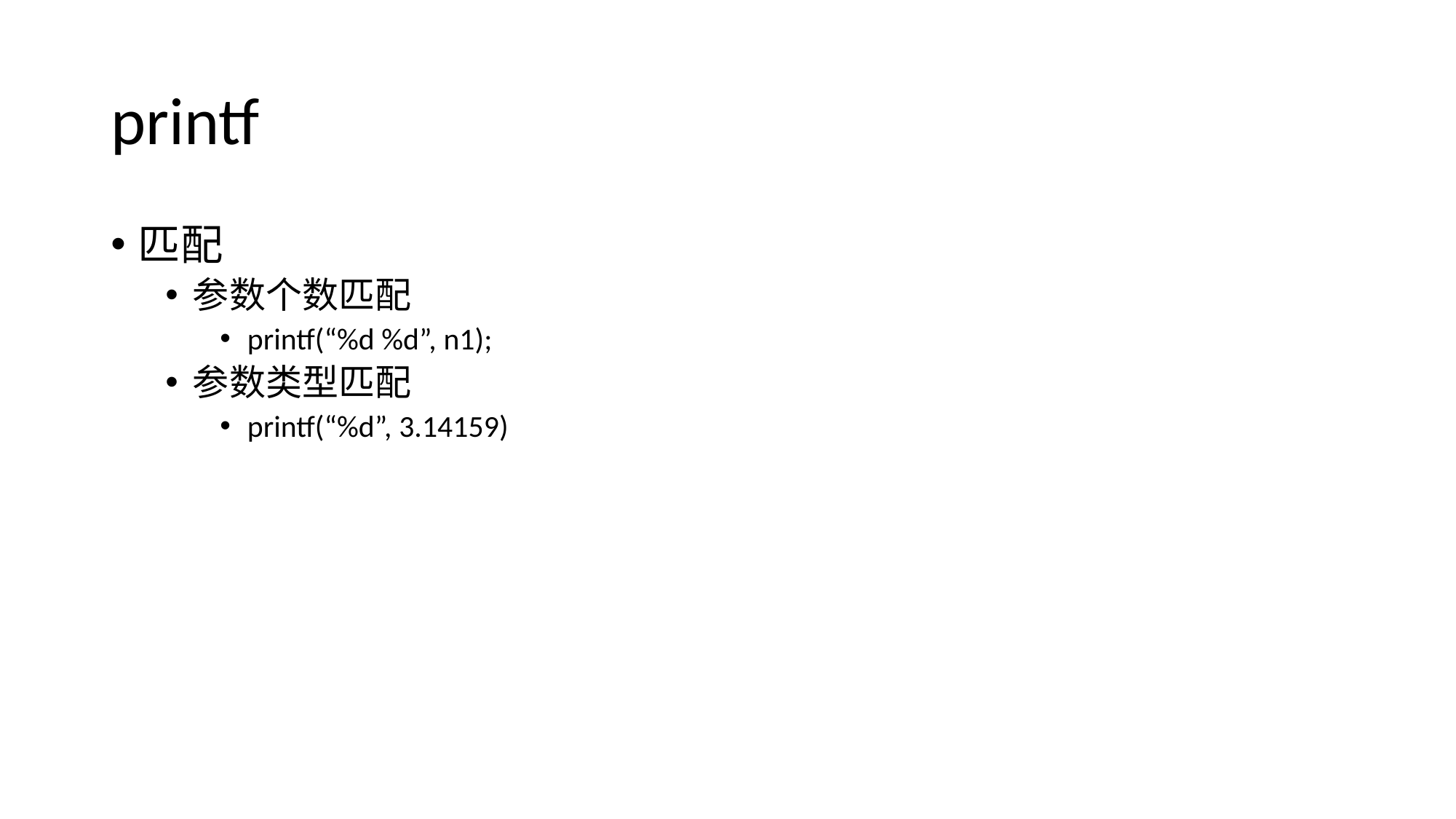

# printf
匹配
参数个数匹配
printf(“%d %d”, n1);
参数类型匹配
printf(“%d”, 3.14159)